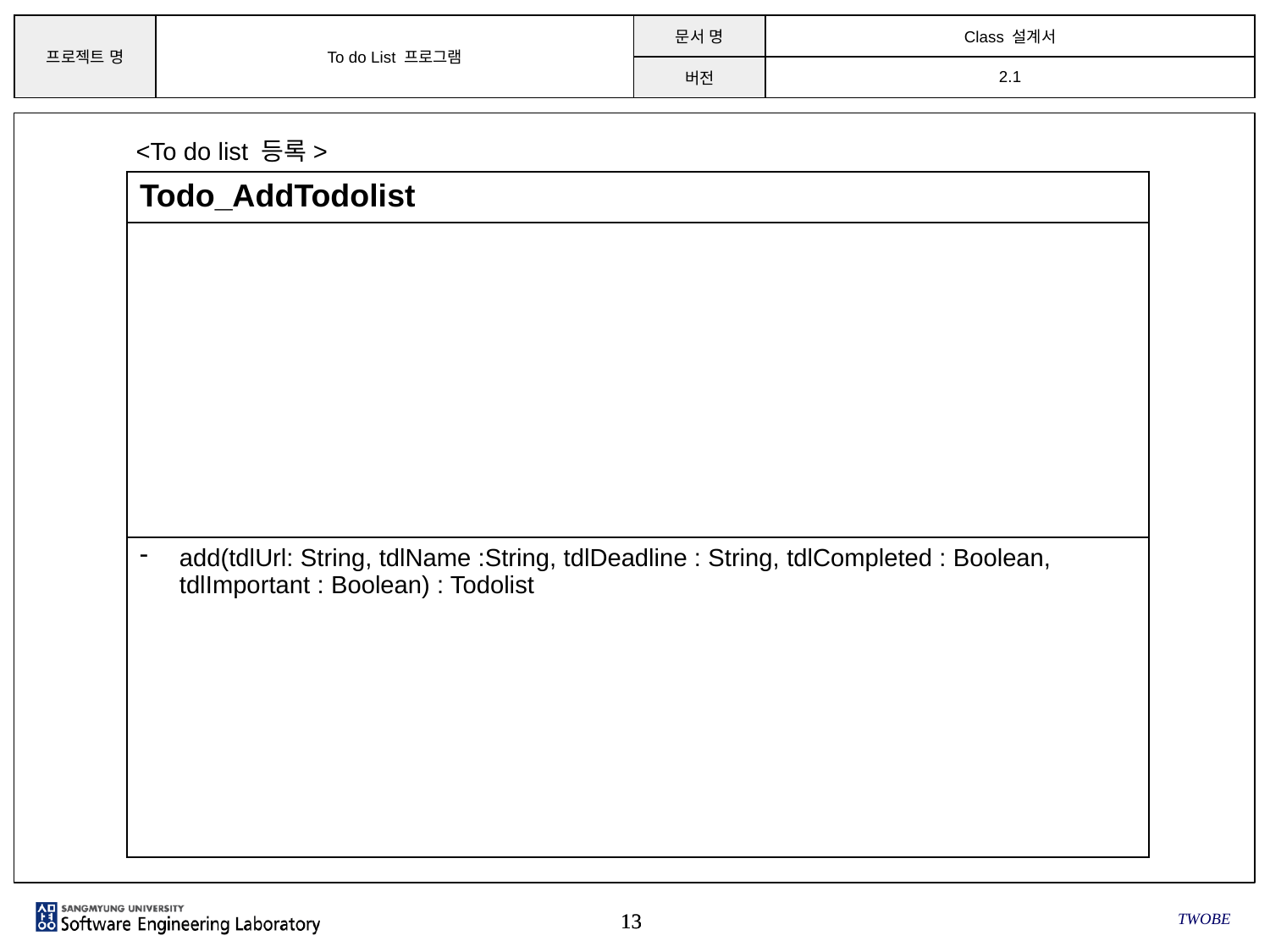

<To do list 등록>
| Todo\_AddTodolist |
| --- |
|  |
| add(tdlUrl: String, tdlName :String, tdlDeadline : String, tdlCompleted : Boolean, tdlImportant : Boolean) : Todolist |
TWOBE